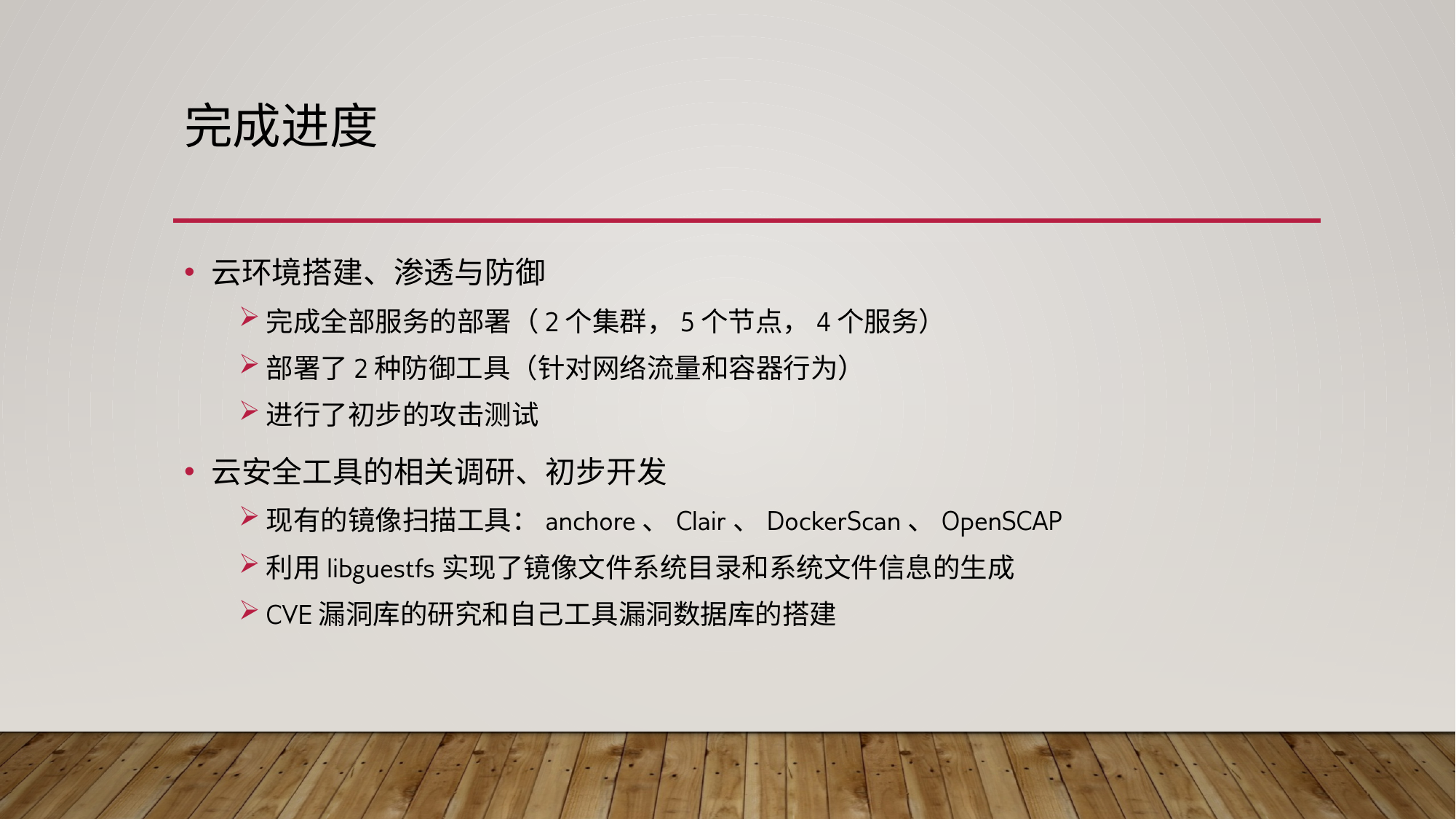

# 完成进度
云环境搭建、渗透与防御
完成全部服务的部署（2个集群，5个节点，4个服务）
部署了2种防御工具（针对网络流量和容器行为）
进行了初步的攻击测试
云安全工具的相关调研、初步开发
现有的镜像扫描工具：anchore、Clair、DockerScan、OpenSCAP
利用libguestfs实现了镜像文件系统目录和系统文件信息的生成
CVE漏洞库的研究和自己工具漏洞数据库的搭建